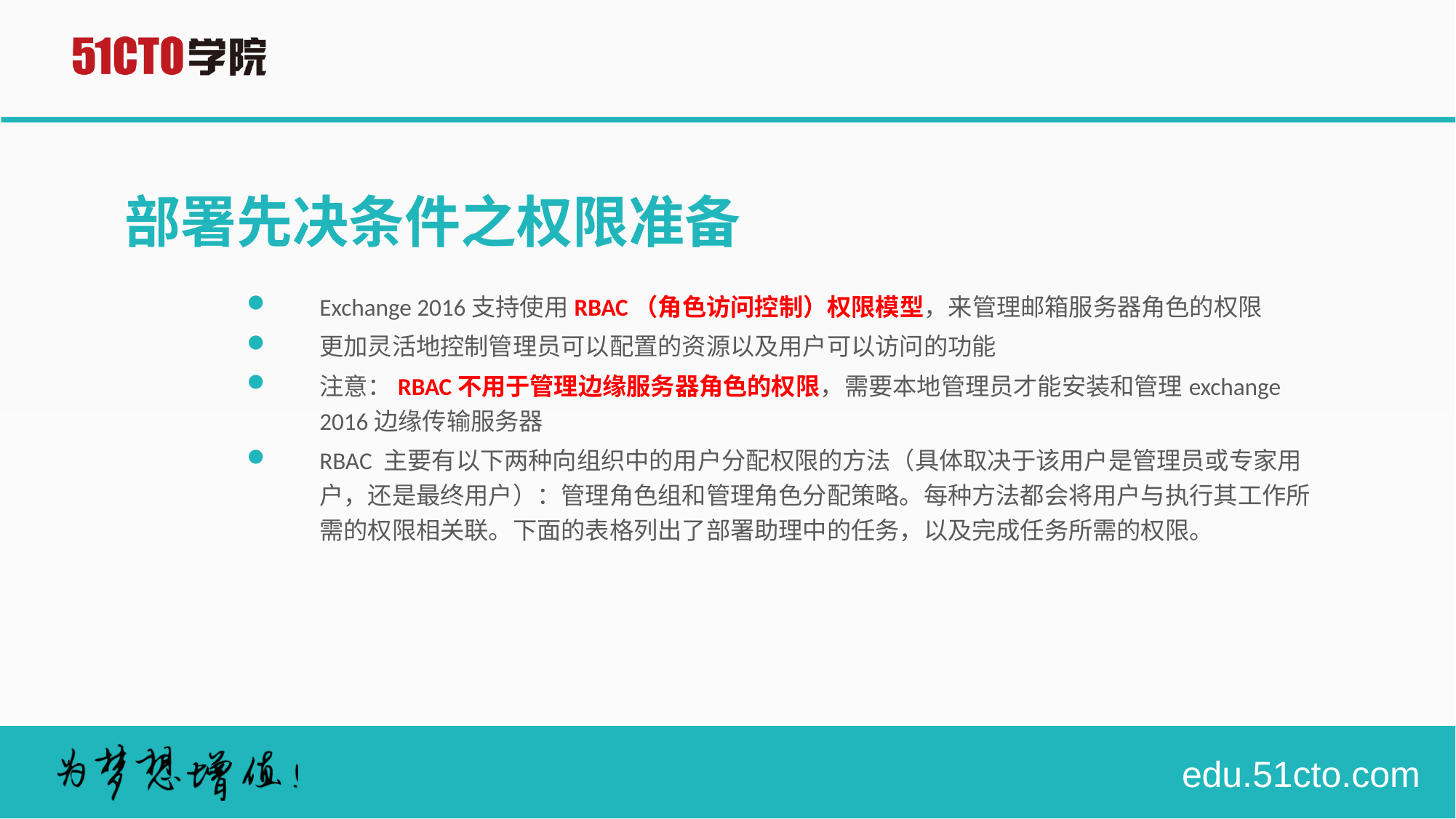

# 部署先决条件之权限准备
Exchange 2016支持使用RBAC（角色访问控制）权限模型，来管理邮箱服务器角色的权限
更加灵活地控制管理员可以配置的资源以及用户可以访问的功能
注意：RBAC不用于管理边缘服务器角色的权限，需要本地管理员才能安装和管理exchange 2016边缘传输服务器
RBAC 主要有以下两种向组织中的用户分配权限的方法（具体取决于该用户是管理员或专家用户，还是最终用户）：管理角色组和管理角色分配策略。每种方法都会将用户与执行其工作所需的权限相关联。下面的表格列出了部署助理中的任务，以及完成任务所需的权限。